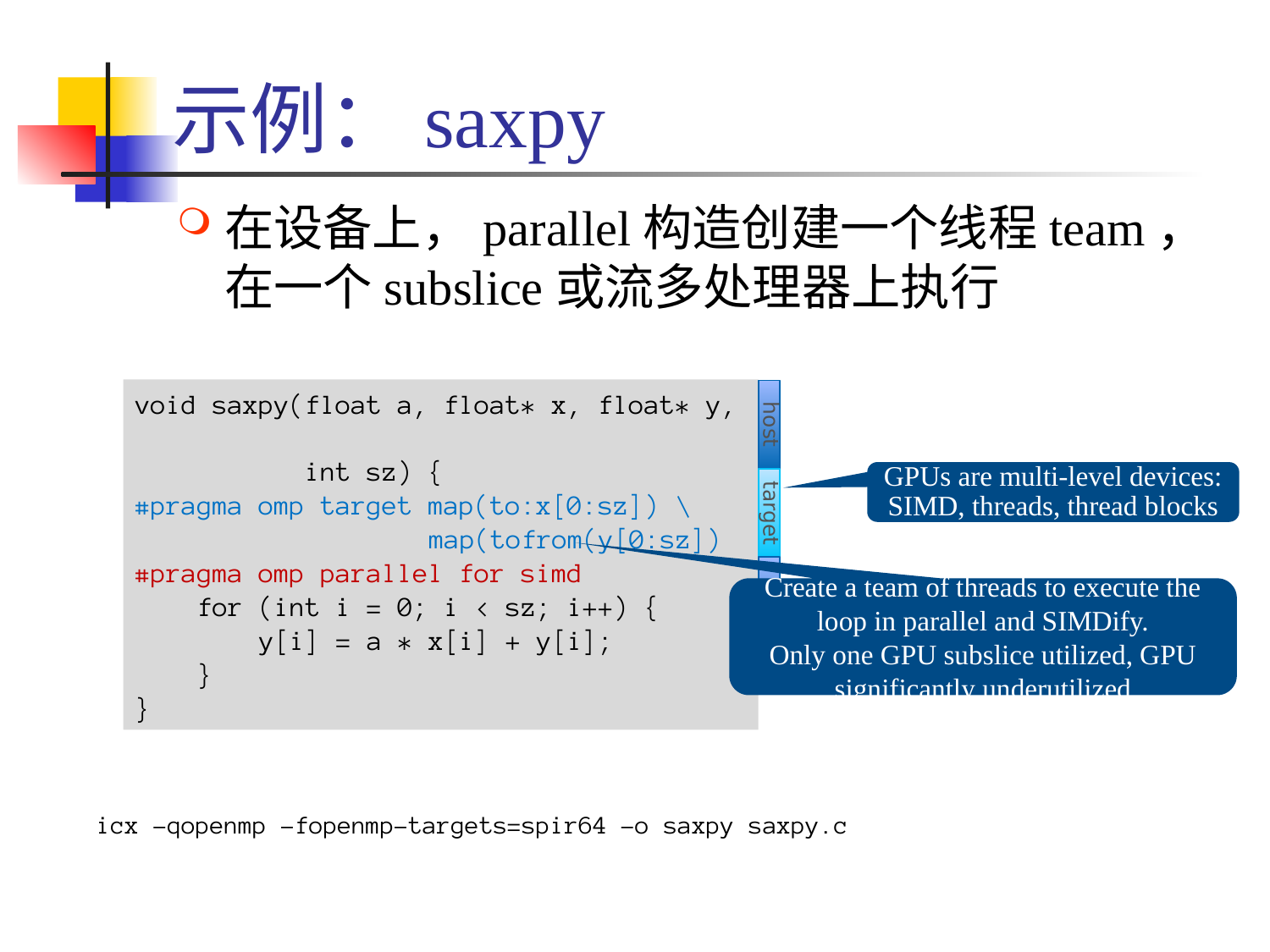

# 示例：saxpy
在设备上，parallel构造创建一个线程team，在一个subslice或流多处理器上执行
void saxpy(float a, float* x, float* y,
           int sz) {
#pragma omp target map(to:x[0:sz]) \
                   map(tofrom(y[0:sz])
#pragma omp parallel for simd
    for (int i = 0; i < sz; i++) {
        y[i] = a * x[i] + y[i];
    }
}
host
GPUs are multi-level devices:
SIMD, threads, thread blocks
target
host
Create a team of threads to execute the loop in parallel and SIMDify.
Only one GPU subslice utilized, GPU significantly underutilized
icx -qopenmp -fopenmp-targets=spir64 -o saxpy saxpy.c